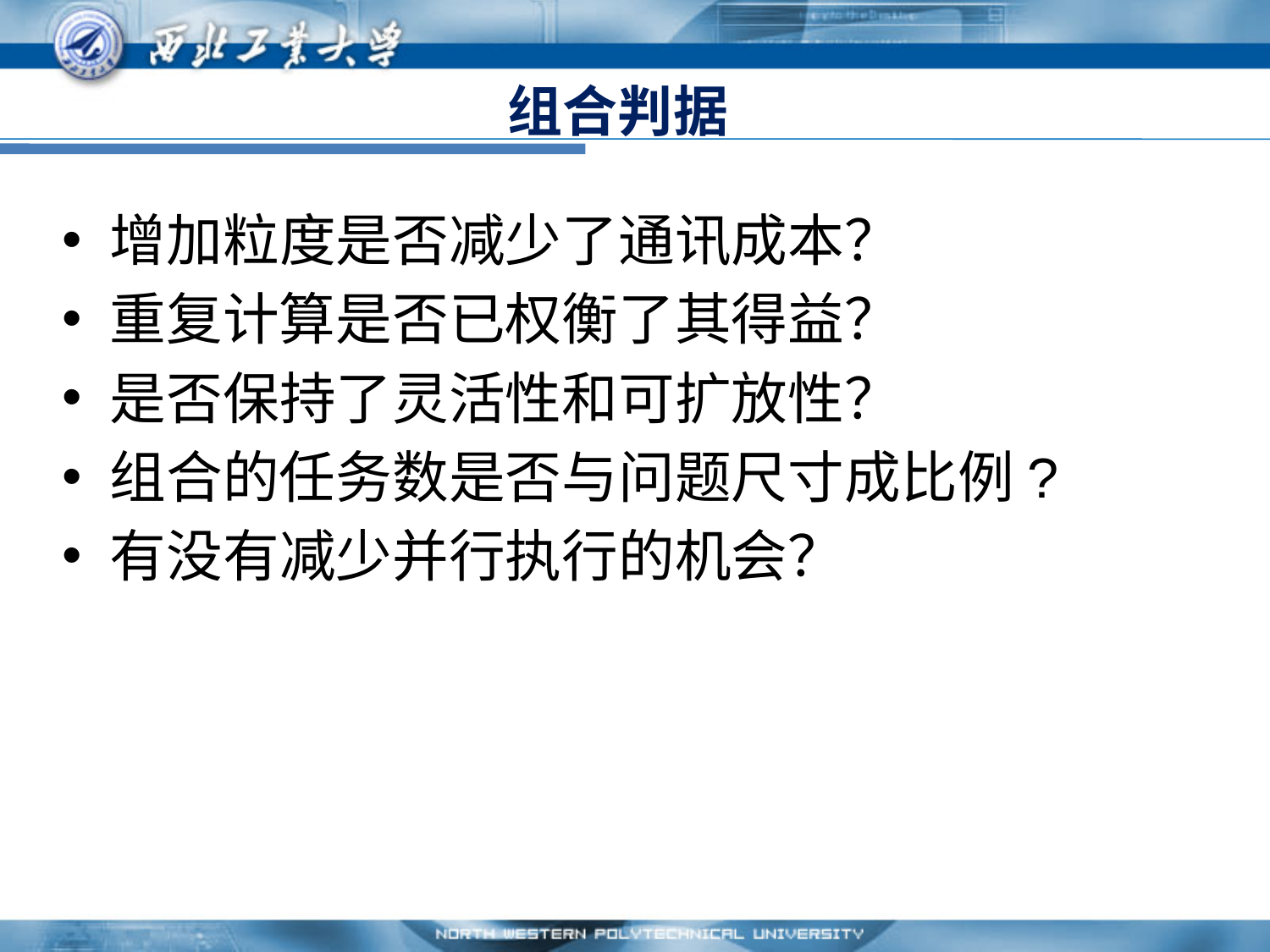

# 组合判据
增加粒度是否减少了通讯成本？
重复计算是否已权衡了其得益？
是否保持了灵活性和可扩放性？
组合的任务数是否与问题尺寸成比例?
有没有减少并行执行的机会？